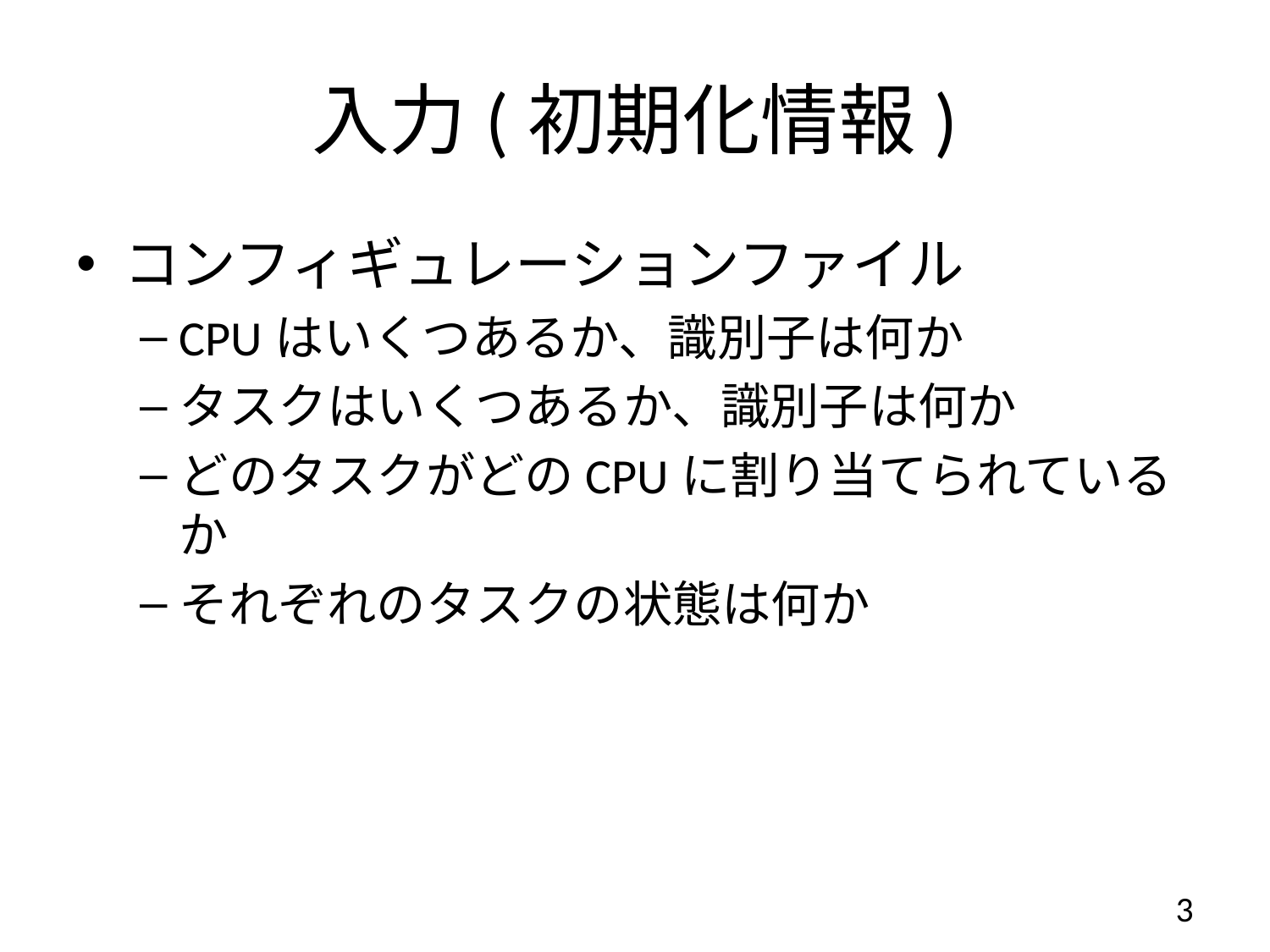

# 入力(初期化情報)
コンフィギュレーションファイル
CPUはいくつあるか、識別子は何か
タスクはいくつあるか、識別子は何か
どのタスクがどのCPUに割り当てられているか
それぞれのタスクの状態は何か
3